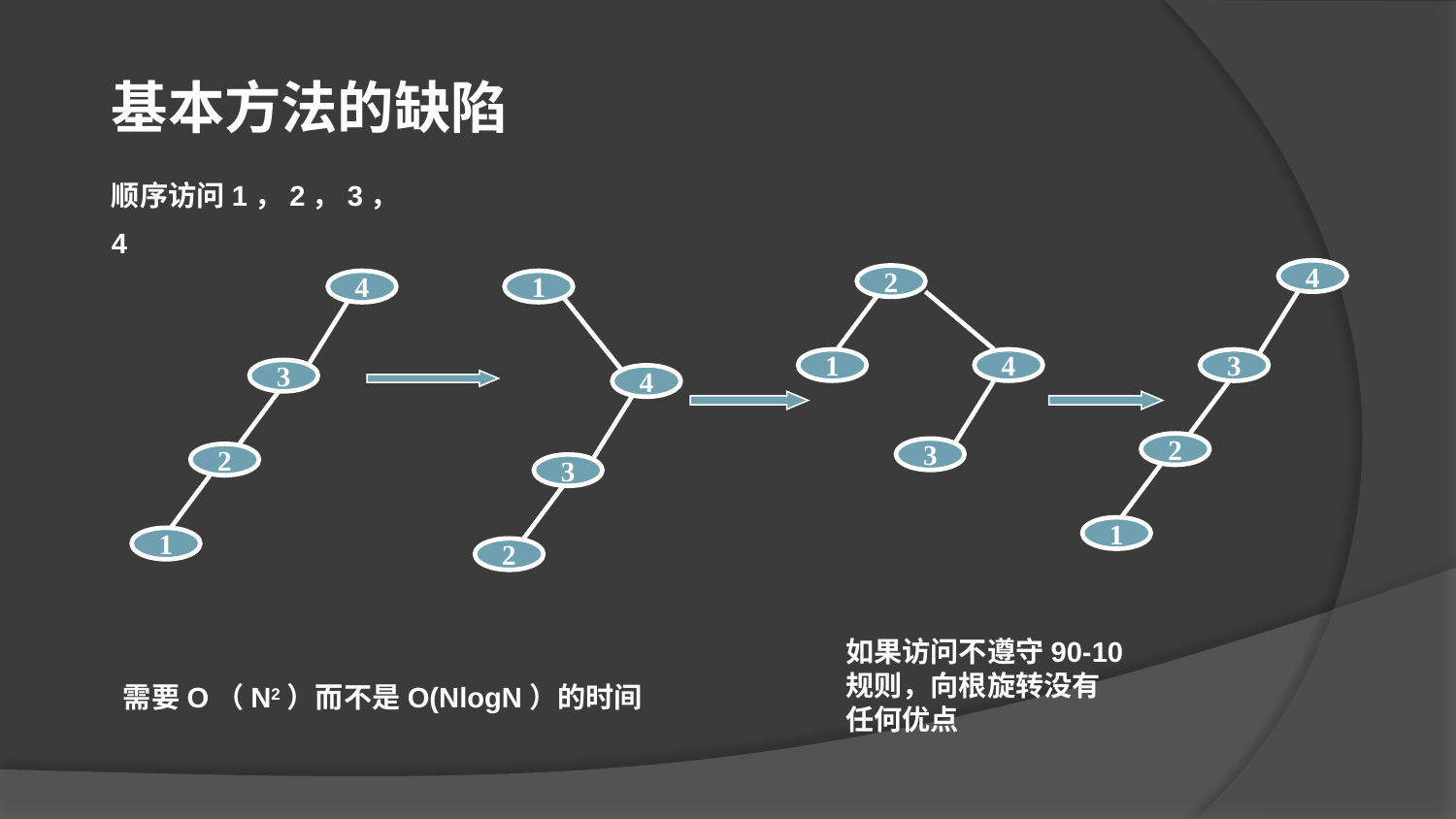

基本方法的缺陷
顺序访问1，2，3，4
4

3

2

1
2

1
4

3
4

3

2

1
1

4

3

2

如果访问不遵守90-10规则，向根旋转没有任何优点
需要O（N2）而不是O(NlogN）的时间